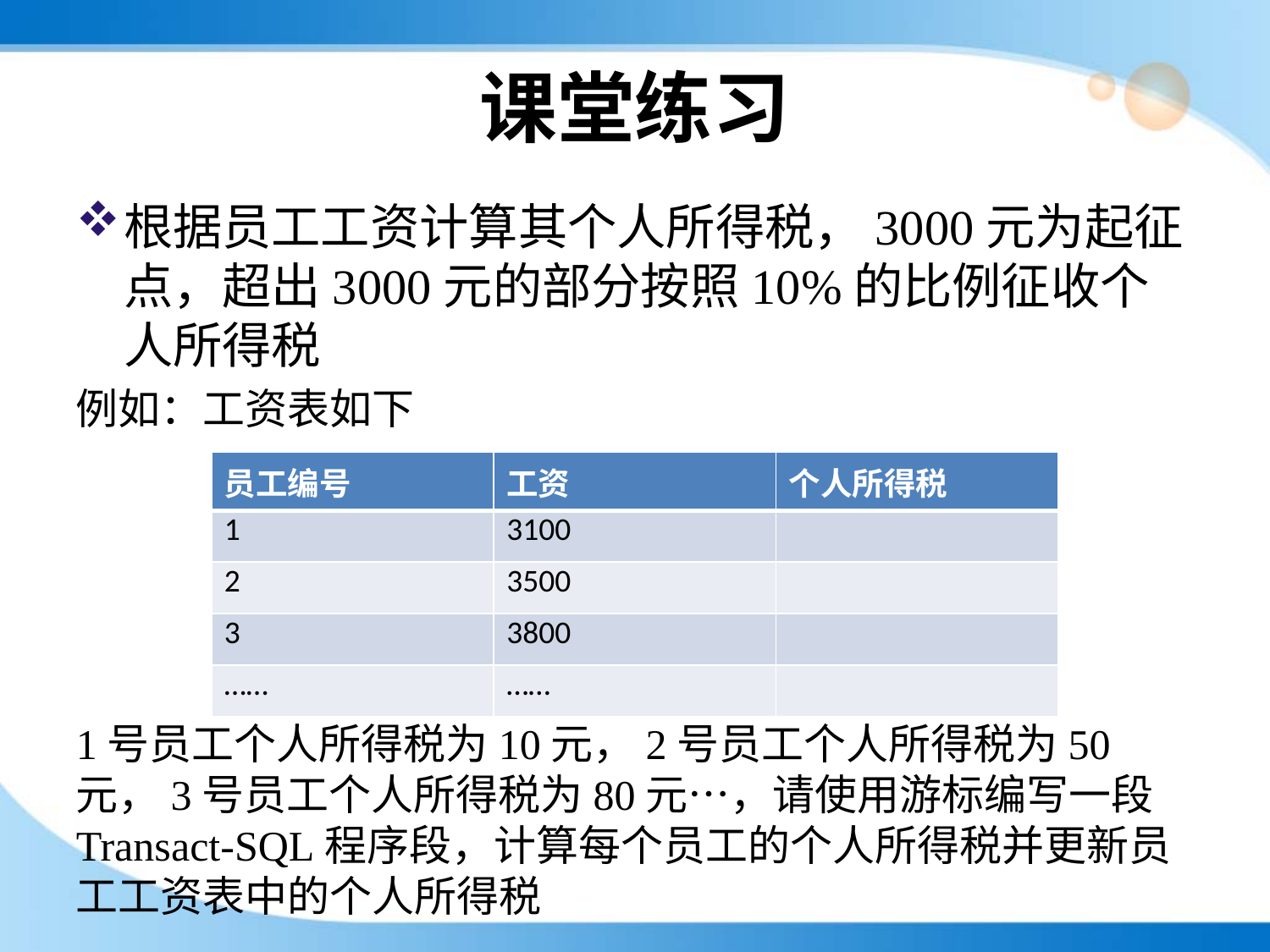

课堂练习
根据员工工资计算其个人所得税，3000元为起征点，超出3000元的部分按照10%的比例征收个人所得税
例如：工资表如下

1号员工个人所得税为10元，2号员工个人所得税为50元，3号员工个人所得税为80元…，请使用游标编写一段Transact-SQL程序段，计算每个员工的个人所得税并更新员工工资表中的个人所得税

| 员工编号 | 工资 | 个人所得税 |
| --- | --- | --- |
| 1 | 3100 |  |
| 2 | 3500 |  |
| 3 | 3800 |  |
| …… | …… |  |